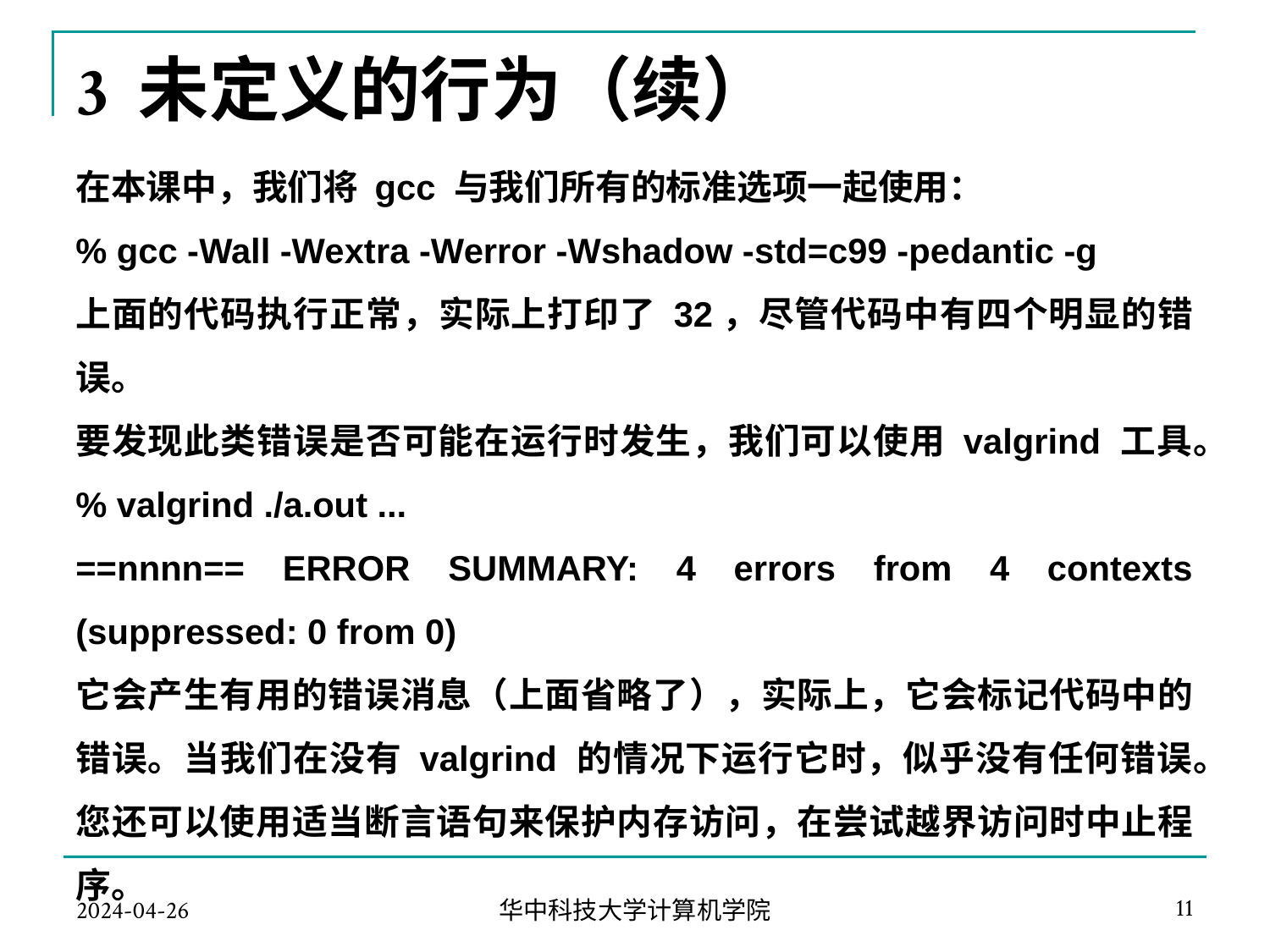

# 3 未定义的行为（续）
在本课中，我们将 gcc 与我们所有的标准选项一起使用：
% gcc -Wall -Wextra -Werror -Wshadow -std=c99 -pedantic -g
上面的代码执行正常，实际上打印了 32，尽管代码中有四个明显的错误。
要发现此类错误是否可能在运行时发生，我们可以使用 valgrind 工具。
% valgrind ./a.out ...
==nnnn== ERROR SUMMARY: 4 errors from 4 contexts (suppressed: 0 from 0)
它会产生有用的错误消息（上面省略了），实际上，它会标记代码中的错误。当我们在没有 valgrind 的情况下运行它时，似乎没有任何错误。
您还可以使用适当断言语句来保护内存访问，在尝试越界访问时中止程序。
2024-04-26
11
华中科技大学计算机学院